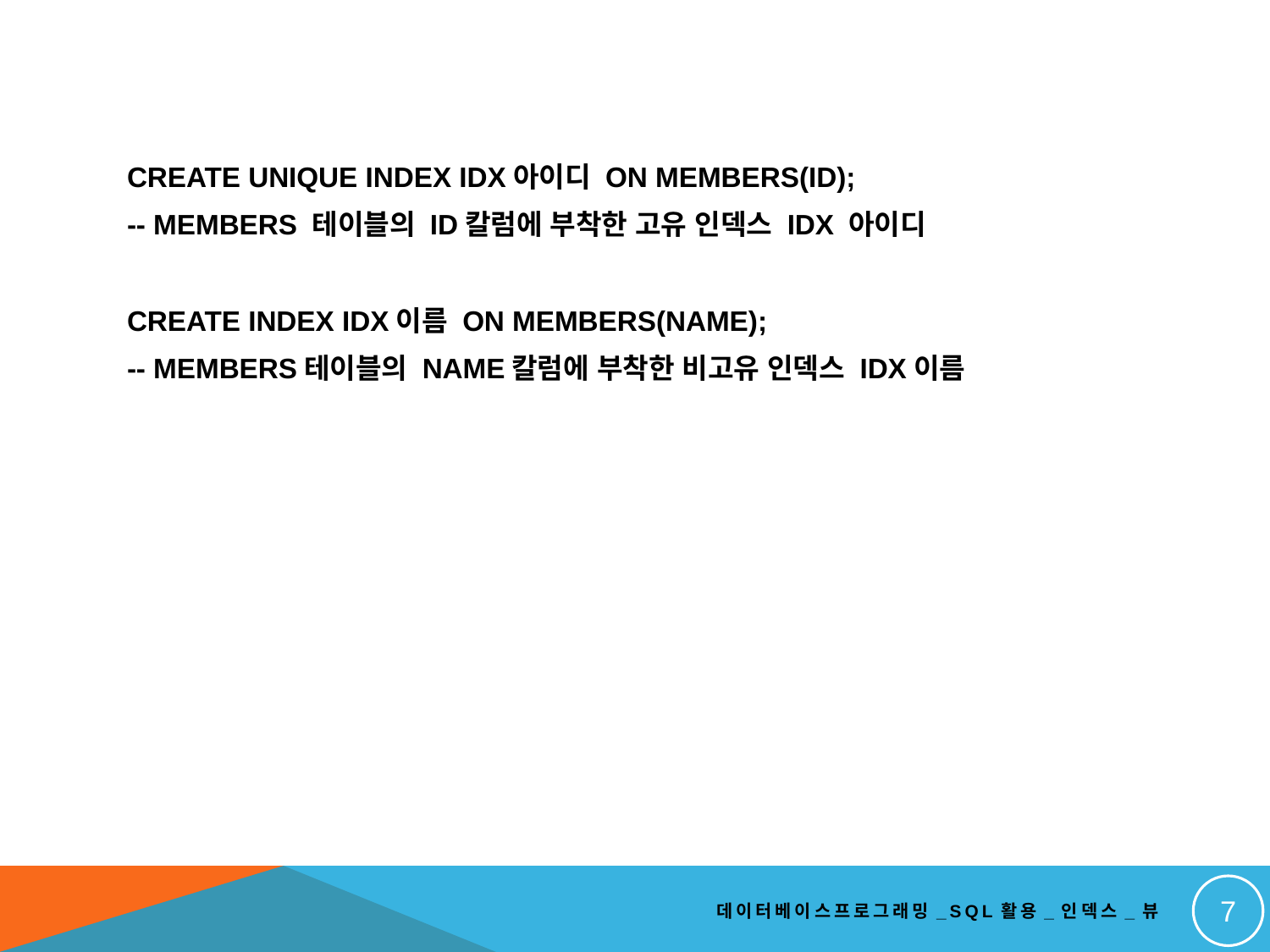

#
CREATE UNIQUE INDEX IDX아이디 ON MEMBERS(ID);
-- MEMBERS 테이블의 ID칼럼에 부착한 고유 인덱스 IDX 아이디

CREATE INDEX IDX이름 ON MEMBERS(NAME);
-- MEMBERS테이블의 NAME칼럼에 부착한 비고유 인덱스 IDX이름

7
데이터베이스프로그래밍_SQL활용_인덱스_뷰